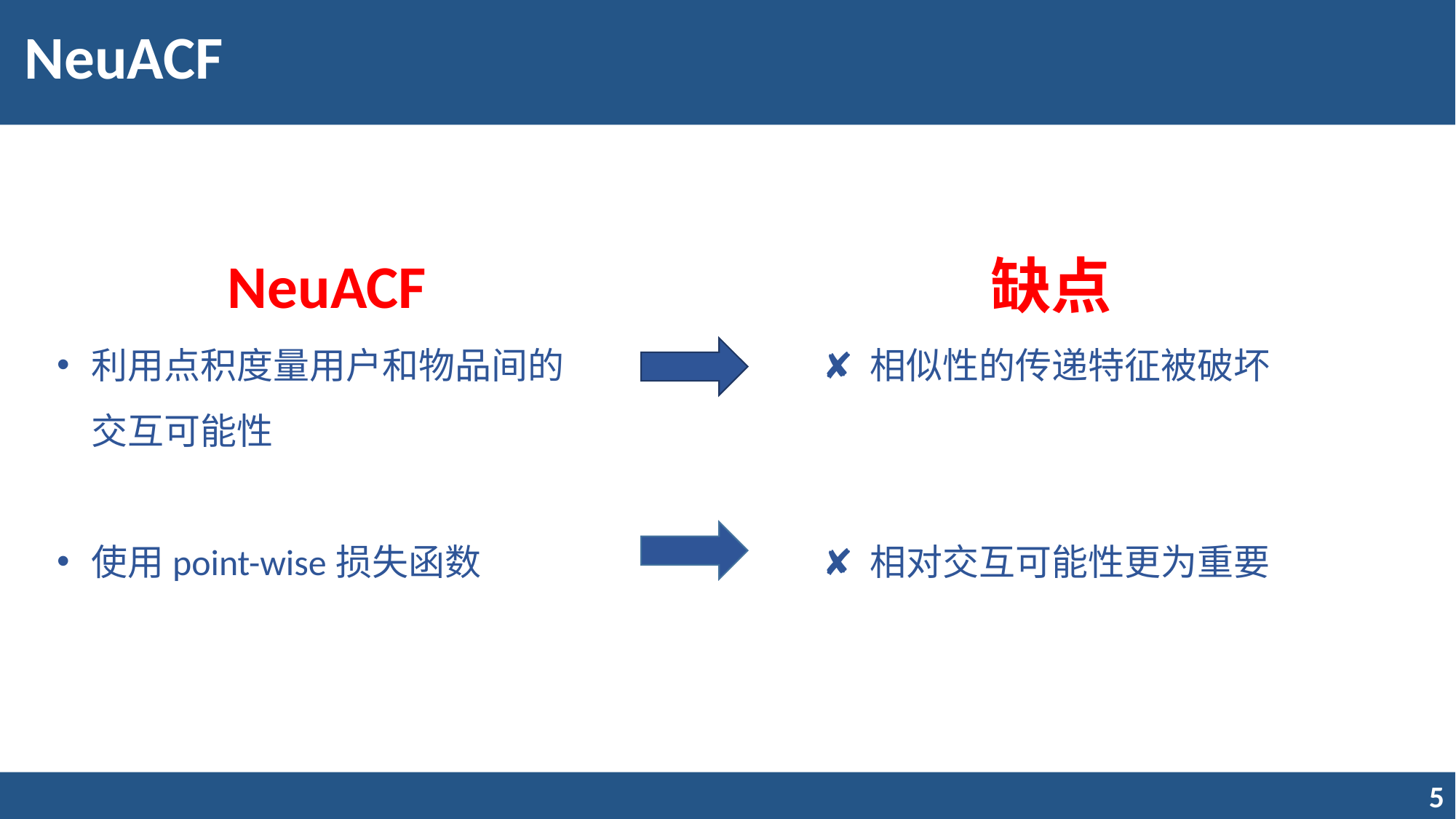

NeuACF
NeuACF
利用点积度量用户和物品间的交互可能性

使用point-wise损失函数
缺点
✘ 相似性的传递特征被破坏

✘ 相对交互可能性更为重要

5